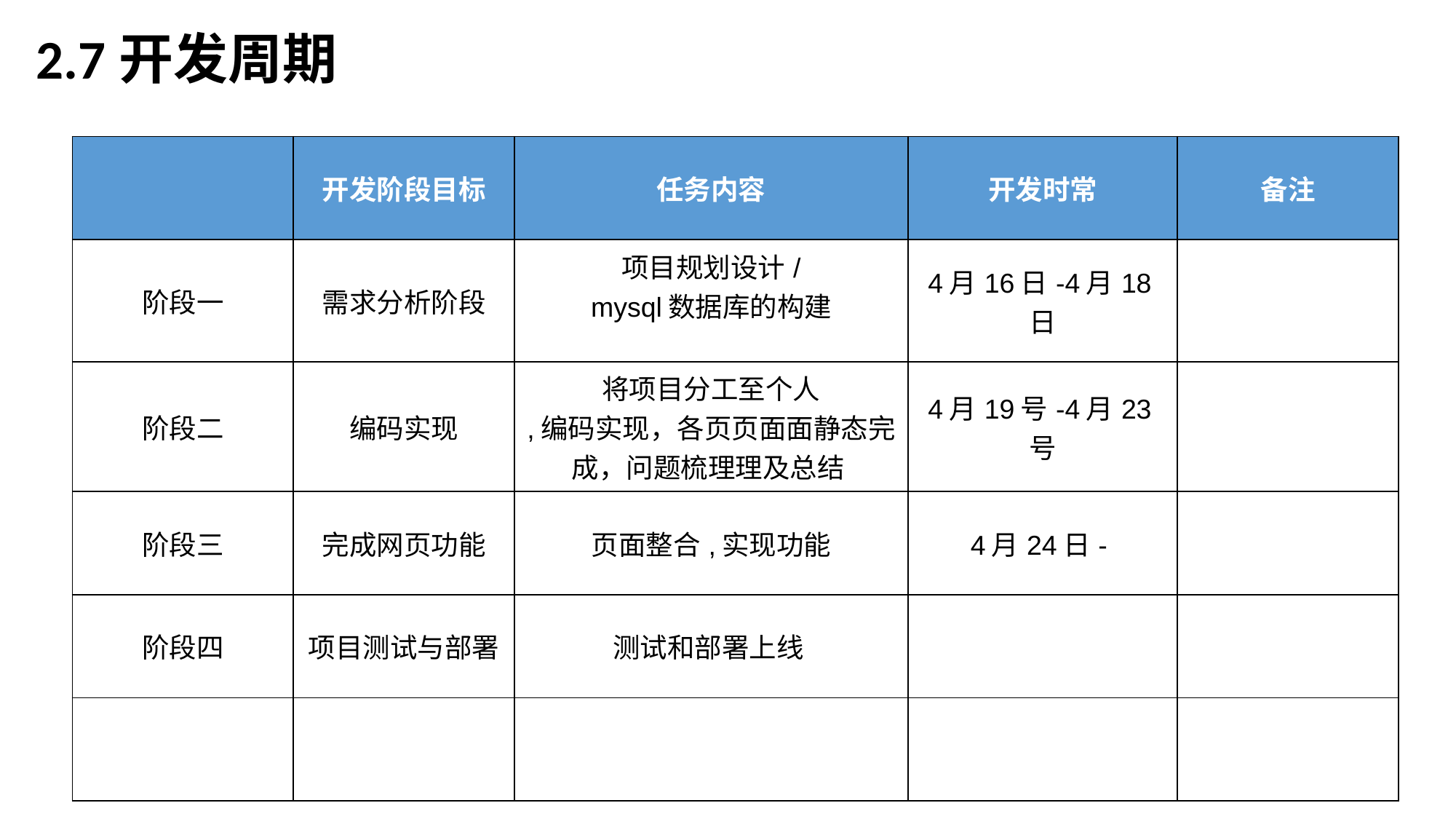

2.7开发周期
|  | 开发阶段目标 | 任务内容 | 开发时常 | 备注 |
| --- | --- | --- | --- | --- |
| 阶段一 | 需求分析阶段 | 项目规划设计/ mysql数据库的构建 | 4月16日-4月18日 |  |
| 阶段二 | 编码实现 | 将项目分工至个人 ,编码实现，各⻚页⾯面静态完 成，问题梳理理及总结 | 4月19号-4月23号 |  |
| 阶段三 | 完成网页功能 | 页面整合,实现功能 | 4月24日- |  |
| 阶段四 | 项目测试与部署 | 测试和部署上线 |  |  |
|  |  |  |  |  |